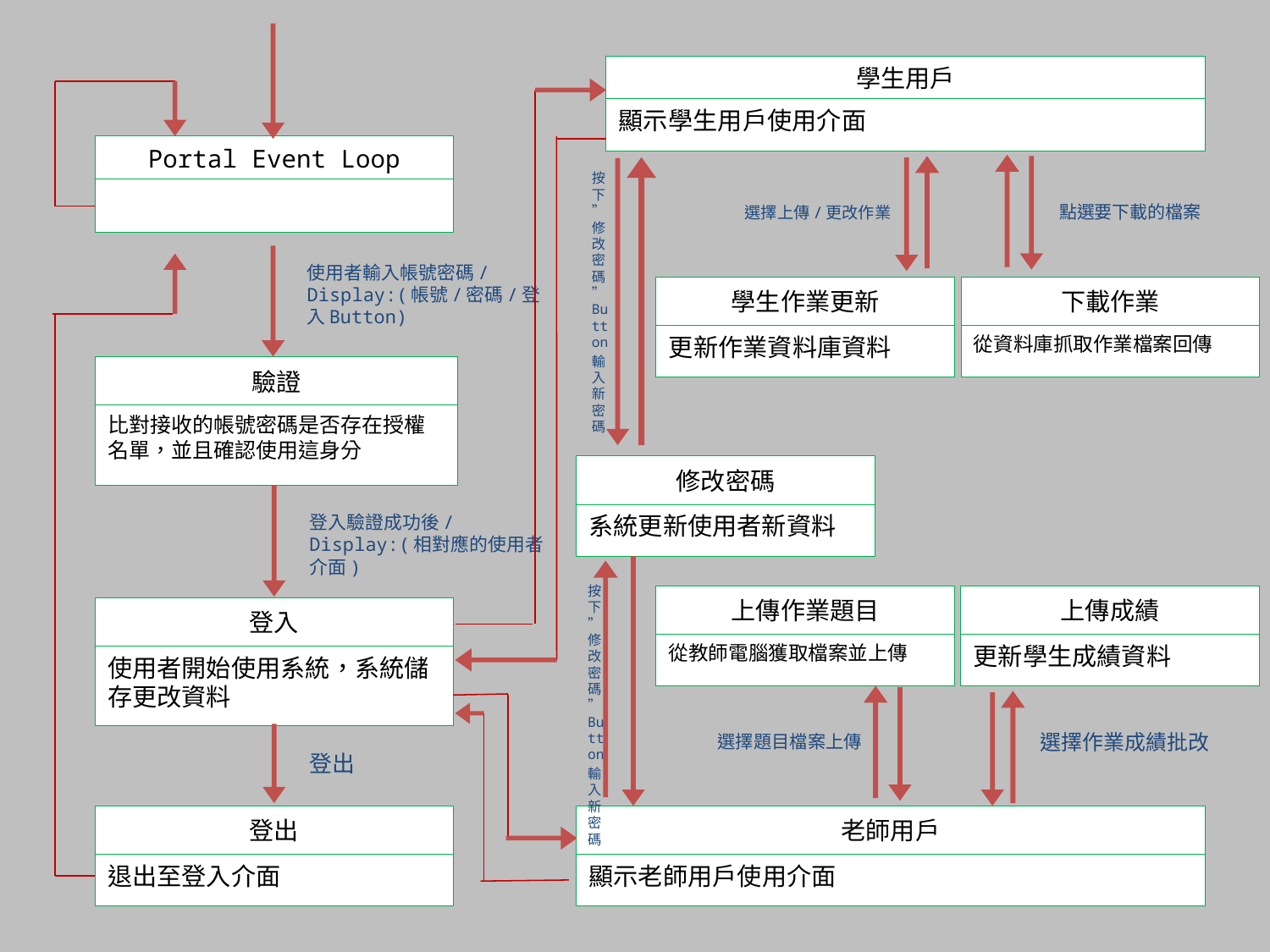

學生用戶

顯示學生用戶使用介面
# Portal Event Loop

按下”修改密碼”Button
輸入新密碼

點選要下載的檔案
選擇上傳/更改作業

使用者輸入帳號密碼/ Display:(帳號/密碼/登入Button)
學生作業更新
下載作業
更新作業資料庫資料
從資料庫抓取作業檔案回傳
驗證
比對接收的帳號密碼是否存在授權名單，並且確認使用這身分
修改密碼

系統更新使用者新資料
登入驗證成功後/ Display:(相對應的使用者介面)

按下”修改密碼”Button
輸入新密碼
上傳作業題目
上傳成績
登入

從教師電腦獲取檔案並上傳
更新學生成績資料
使用者開始使用系統，系統儲存更改資料

選擇作業成績批改

選擇題目檔案上傳
登出

登出
老師用戶
退出至登入介面
顯示老師用戶使用介面